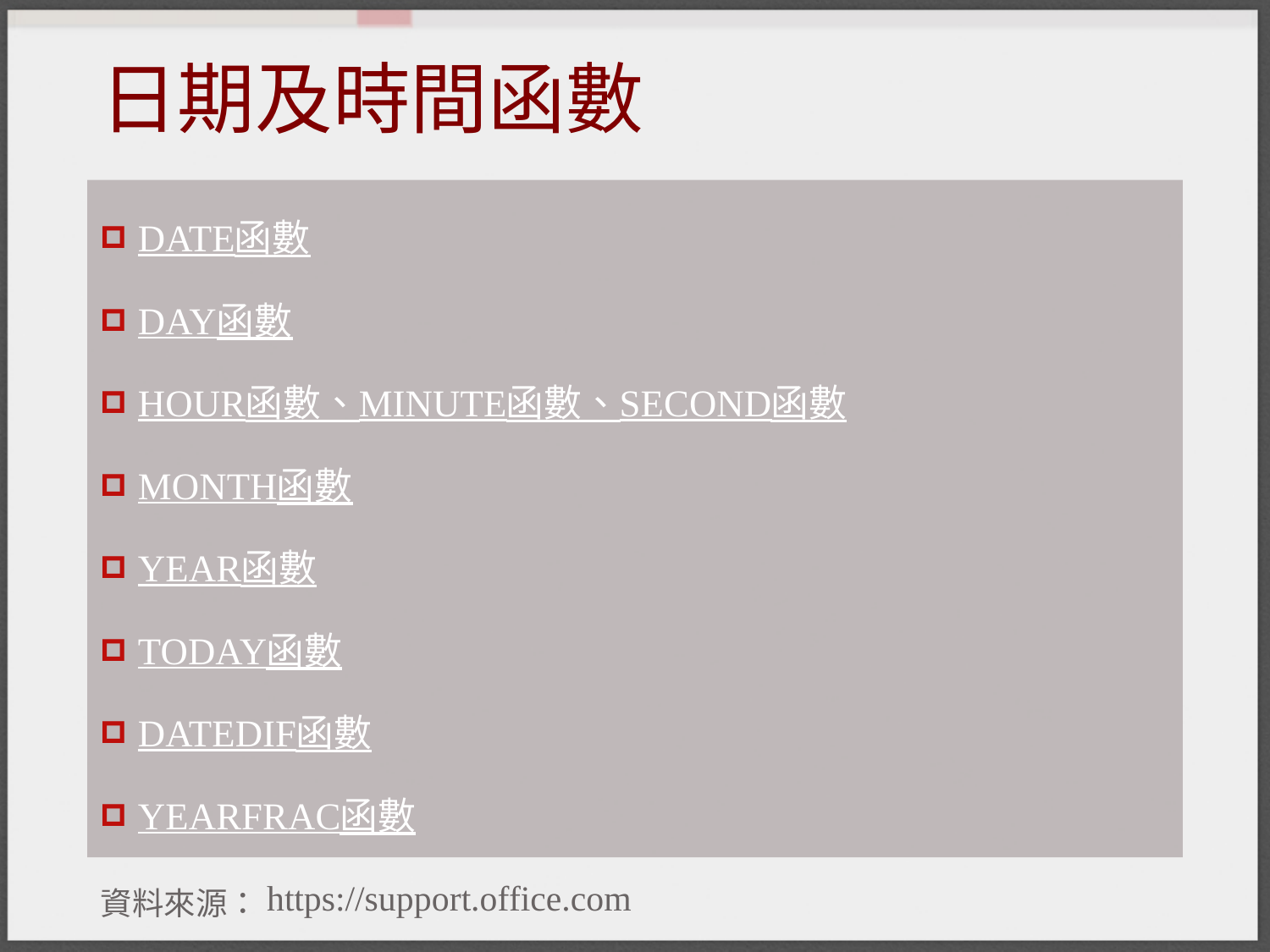

# 日期及時間函數
DATE函數
DAY函數
HOUR函數、MINUTE函數、SECOND函數
MONTH函數
YEAR函數
TODAY函數
DATEDIF函數
YEARFRAC函數
https://support.office.com